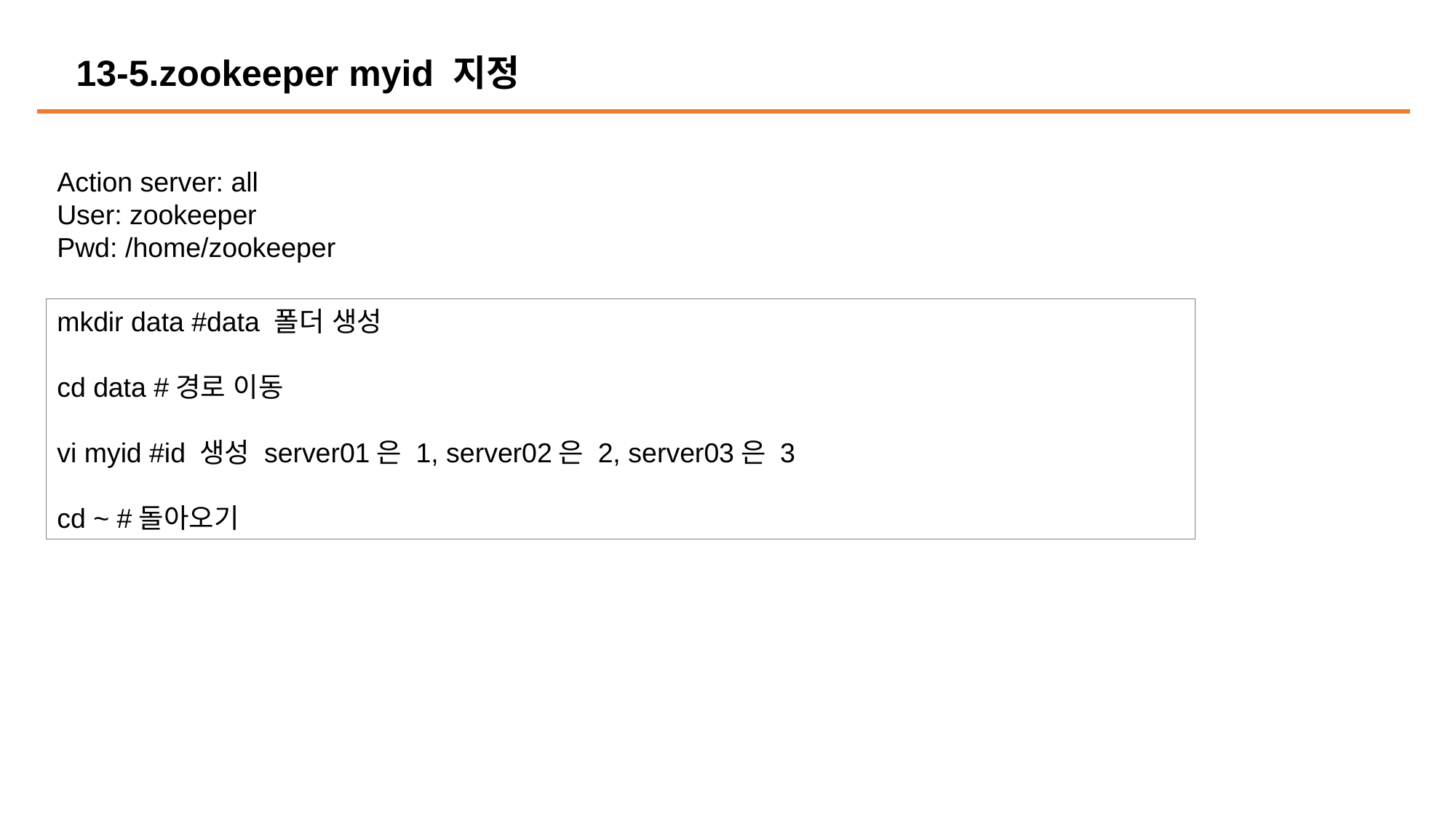

13-5.zookeeper myid 지정
Action server: all
User: zookeeper
Pwd: /home/zookeeper
mkdir data #data 폴더 생성

cd data #경로 이동

vi myid #id 생성 server01은 1, server02은 2, server03은 3

cd ~ #돌아오기